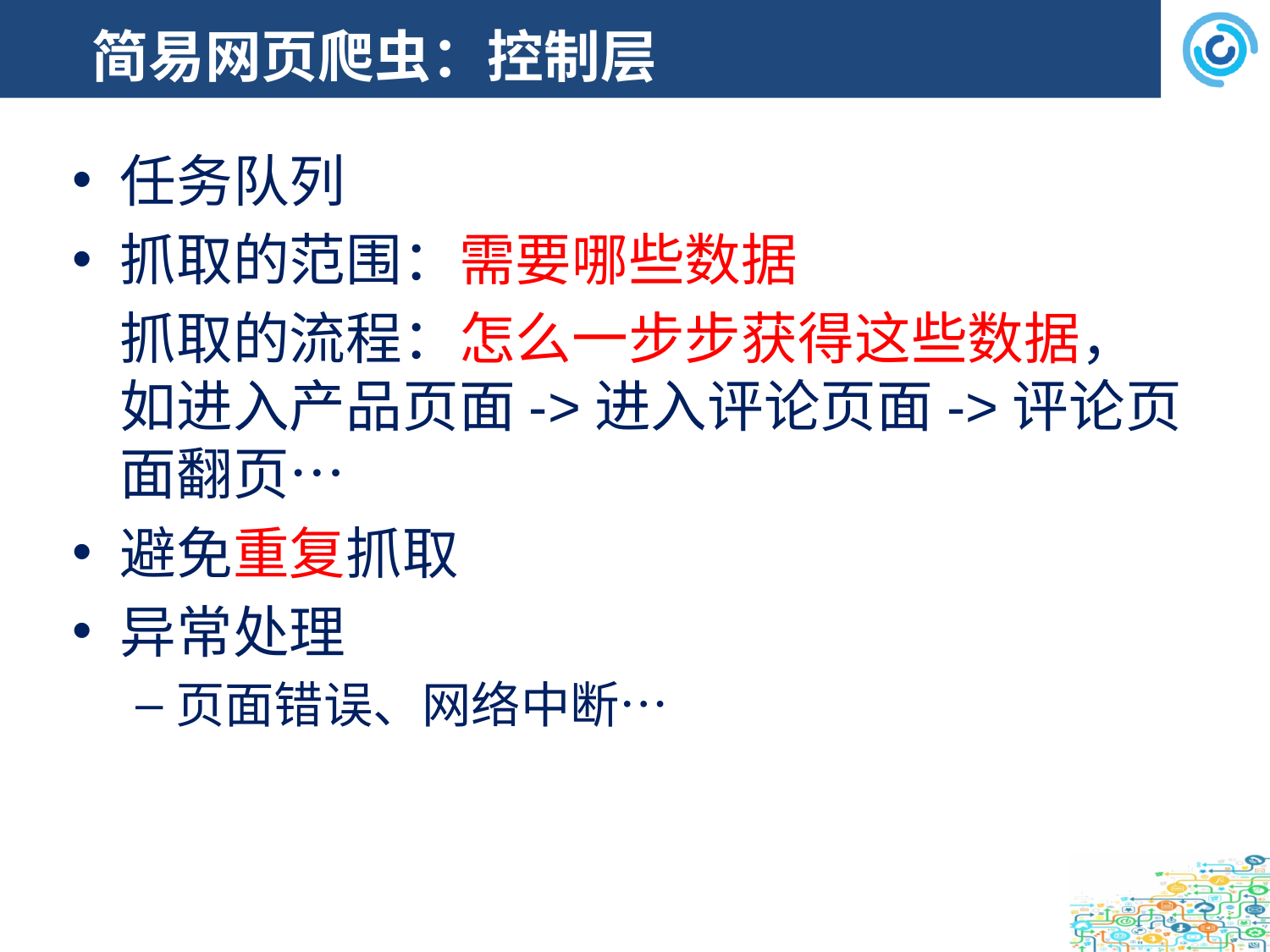

# 简易网页爬虫：控制层
任务队列
抓取的范围：需要哪些数据
	抓取的流程：怎么一步步获得这些数据，如进入产品页面->进入评论页面->评论页面翻页…
避免重复抓取
异常处理
页面错误、网络中断…